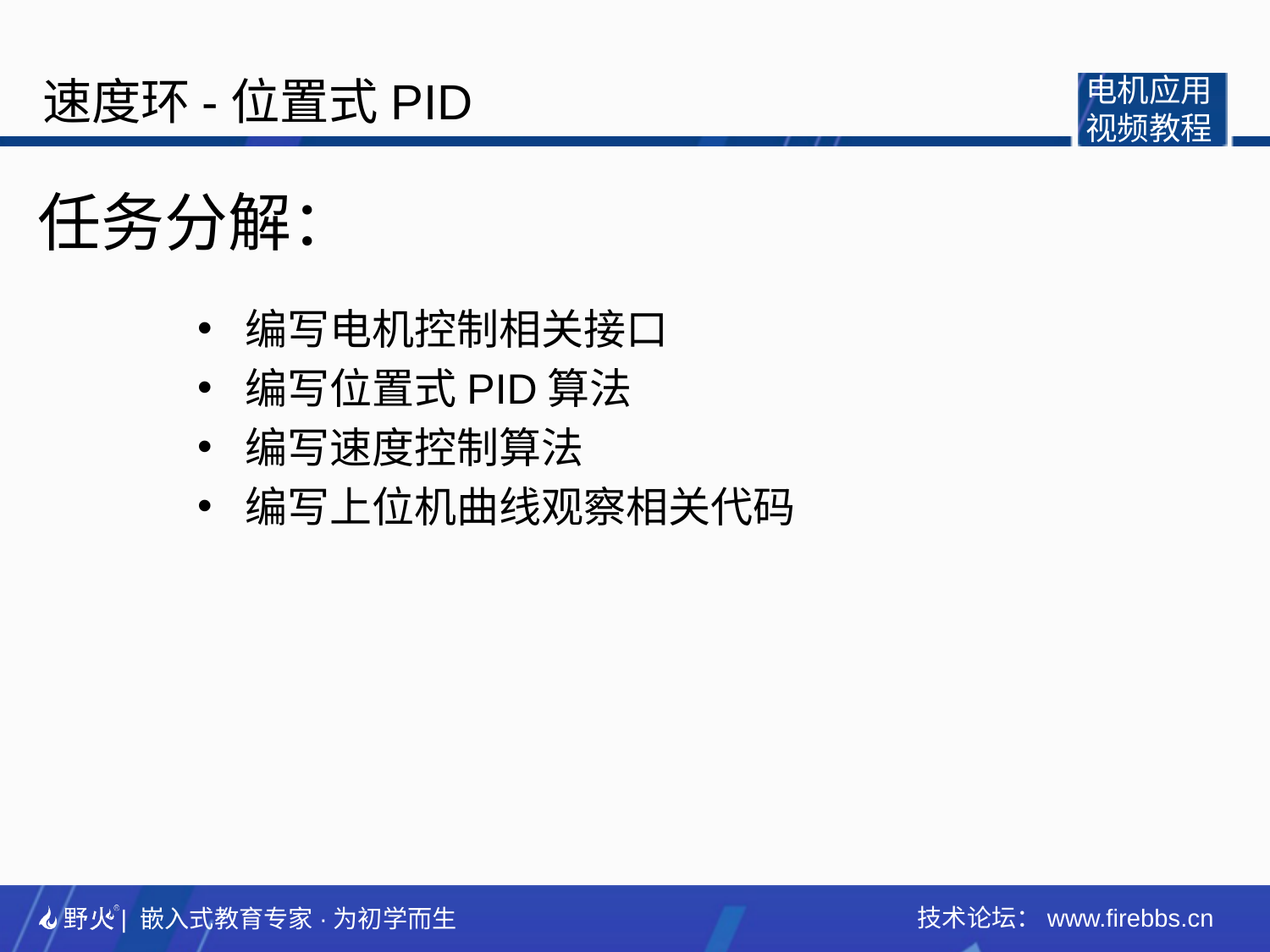

速度环-位置式PID
电机应用
视频教程
任务分解：
编写电机控制相关接口
编写位置式PID算法
编写速度控制算法
编写上位机曲线观察相关代码